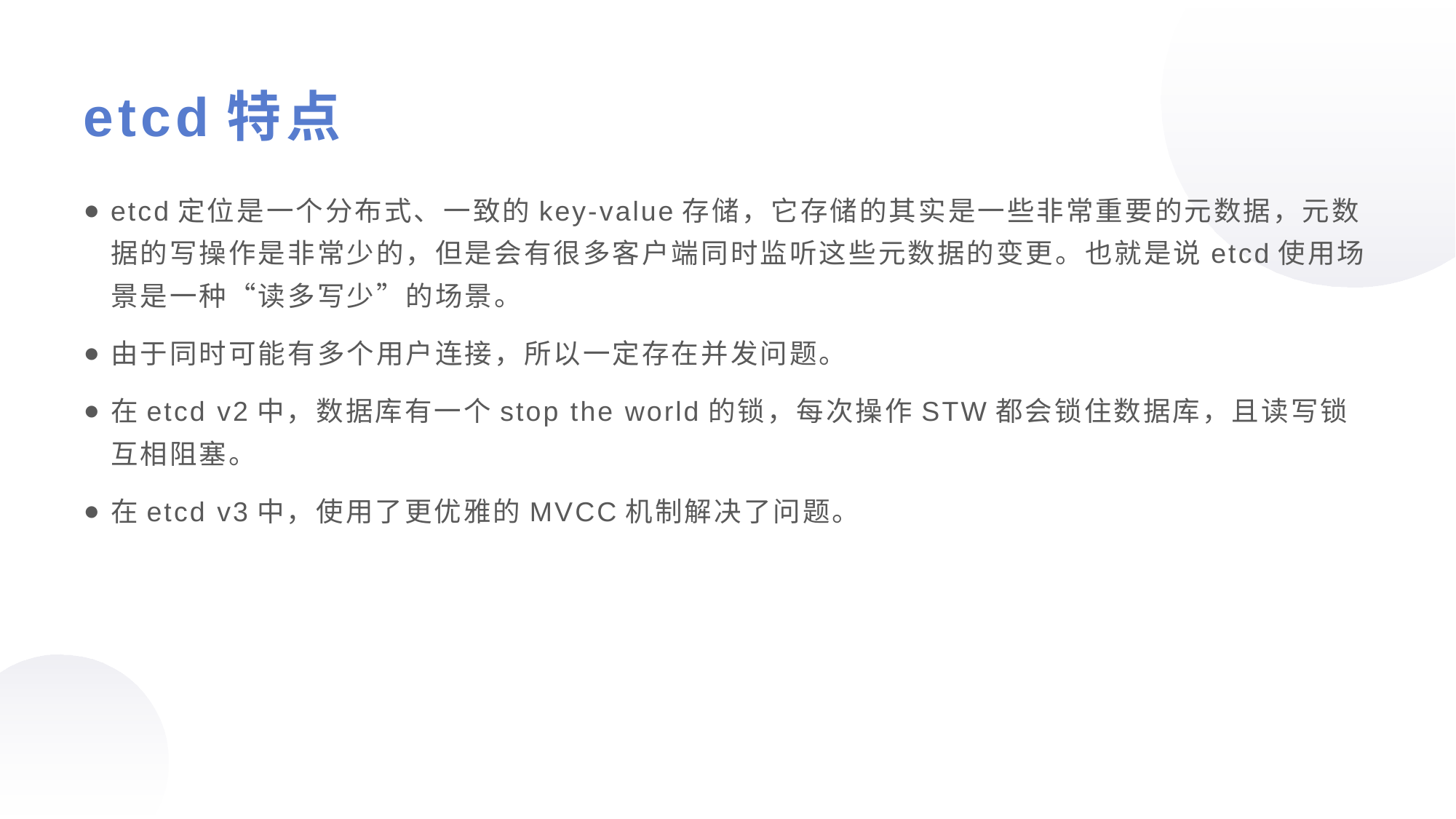

etcd特点
etcd定位是一个分布式、一致的key-value存储，它存储的其实是一些非常重要的元数据，元数据的写操作是非常少的，但是会有很多客户端同时监听这些元数据的变更。也就是说etcd使用场景是一种“读多写少”的场景。
由于同时可能有多个用户连接，所以一定存在并发问题。
在etcd v2中，数据库有一个stop the world的锁，每次操作STW都会锁住数据库，且读写锁互相阻塞。
在etcd v3中，使用了更优雅的MVCC机制解决了问题。